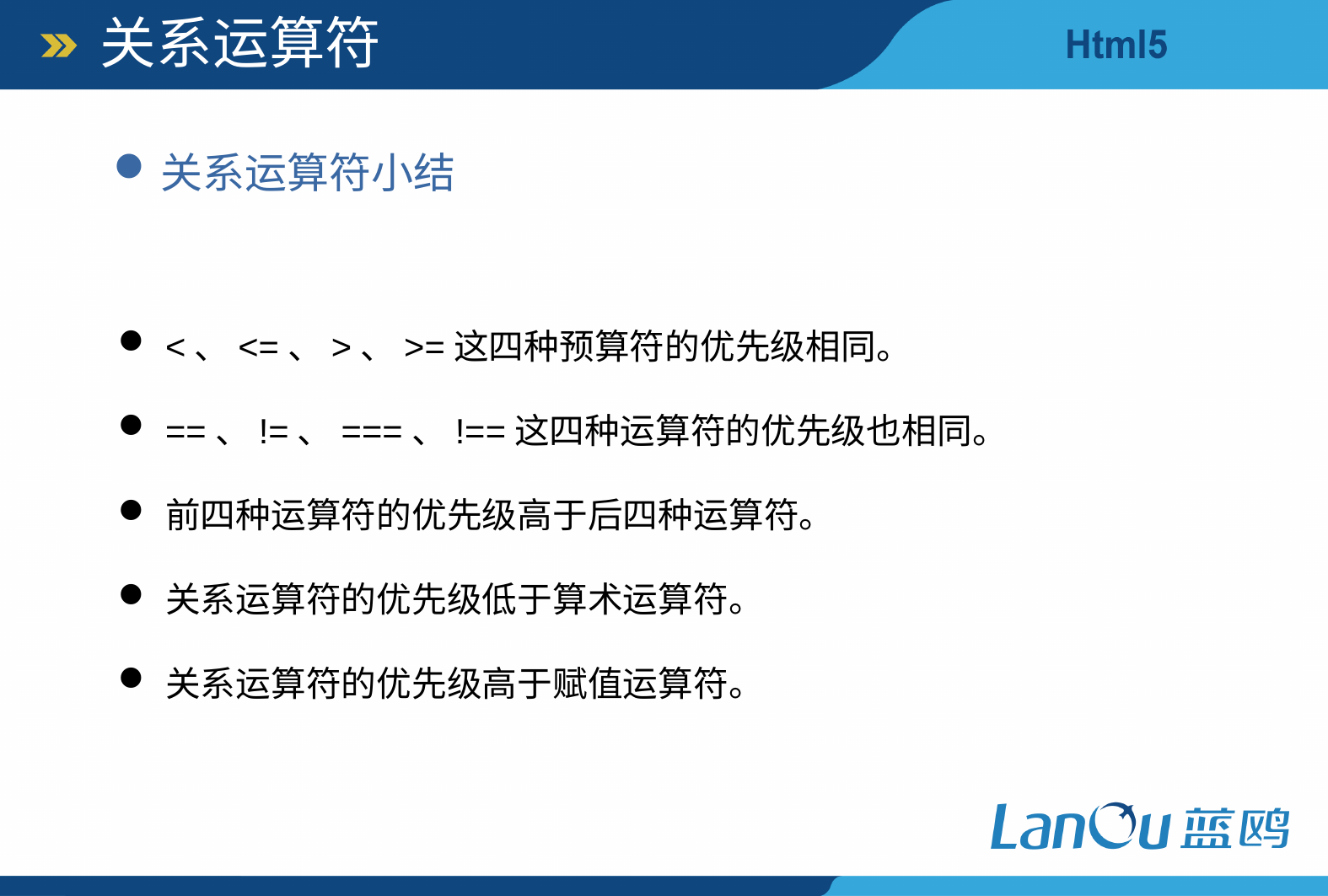

关系运算符
关系运算符小结
<、<=、>、>=这四种预算符的优先级相同。
==、!=、===、!==这四种运算符的优先级也相同。
前四种运算符的优先级高于后四种运算符。
关系运算符的优先级低于算术运算符。
关系运算符的优先级高于赋值运算符。